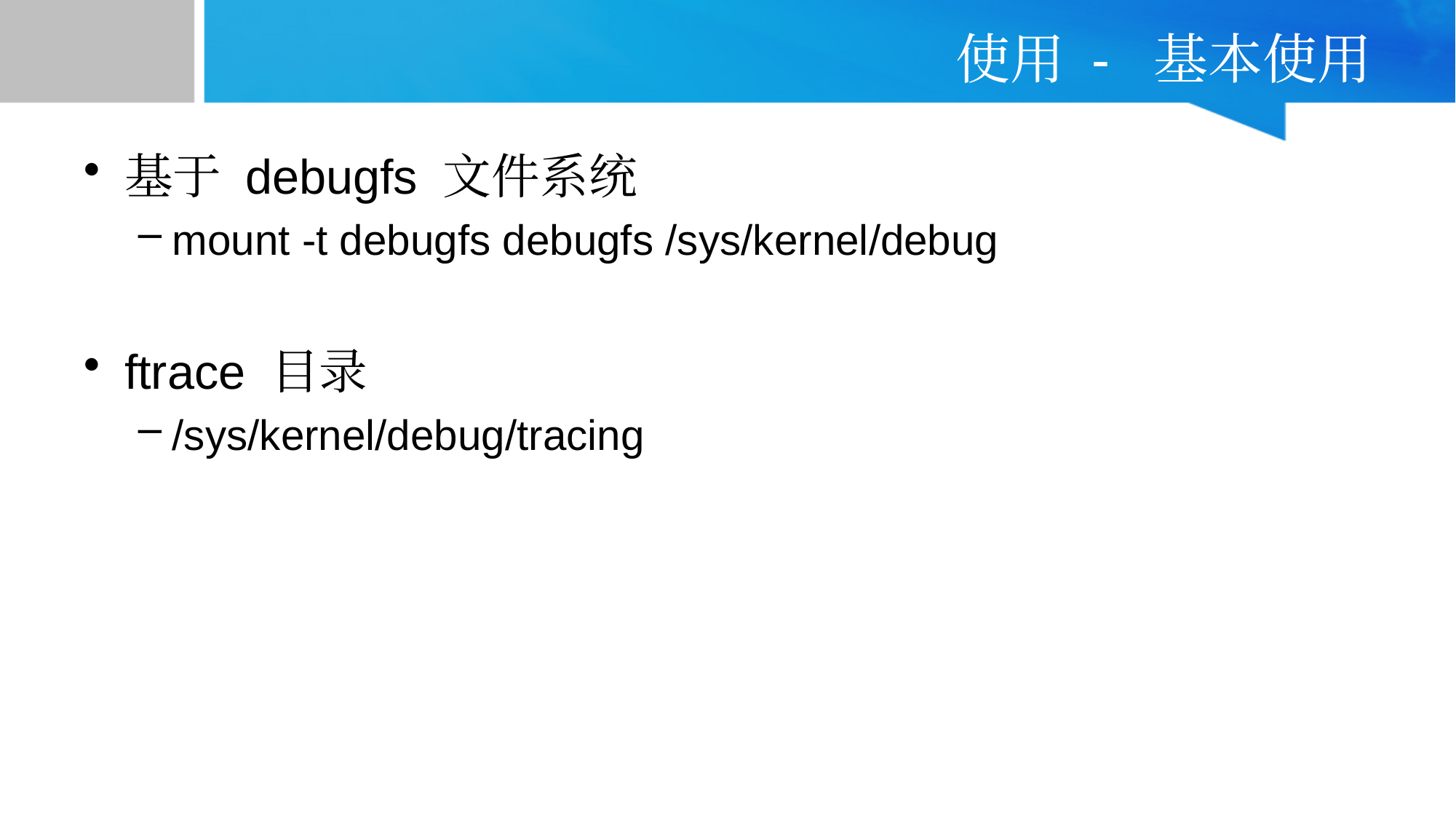

# 使用 -  基本使用
基于 debugfs 文件系统
mount -t debugfs debugfs /sys/kernel/debug

ftrace 目录
/sys/kernel/debug/tracing